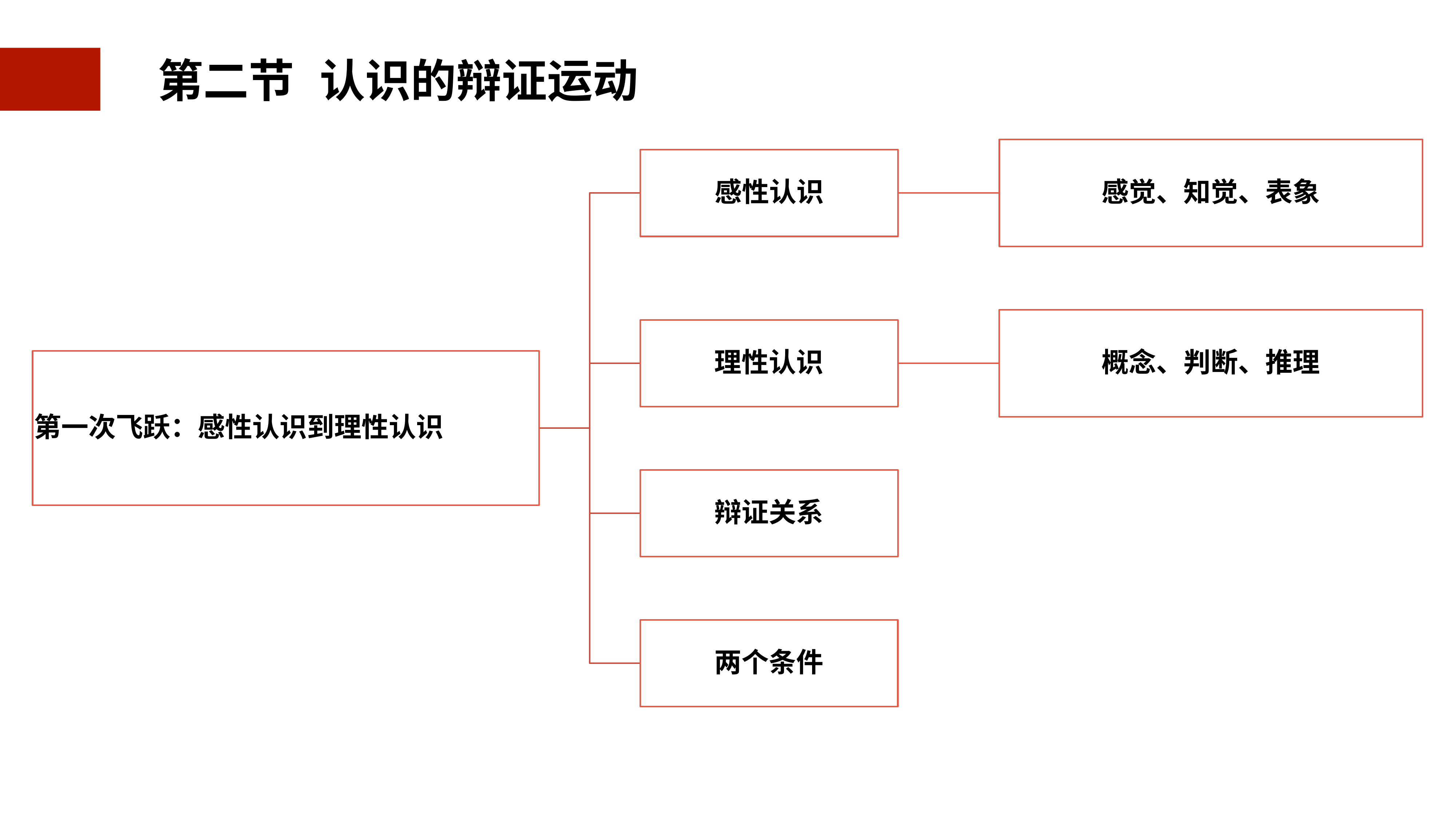

第一次飞跃：感性认识到理性认识
感性认识
感觉、知觉、表象
理性认识
概念、判断、推理
辩证关系
两个条件